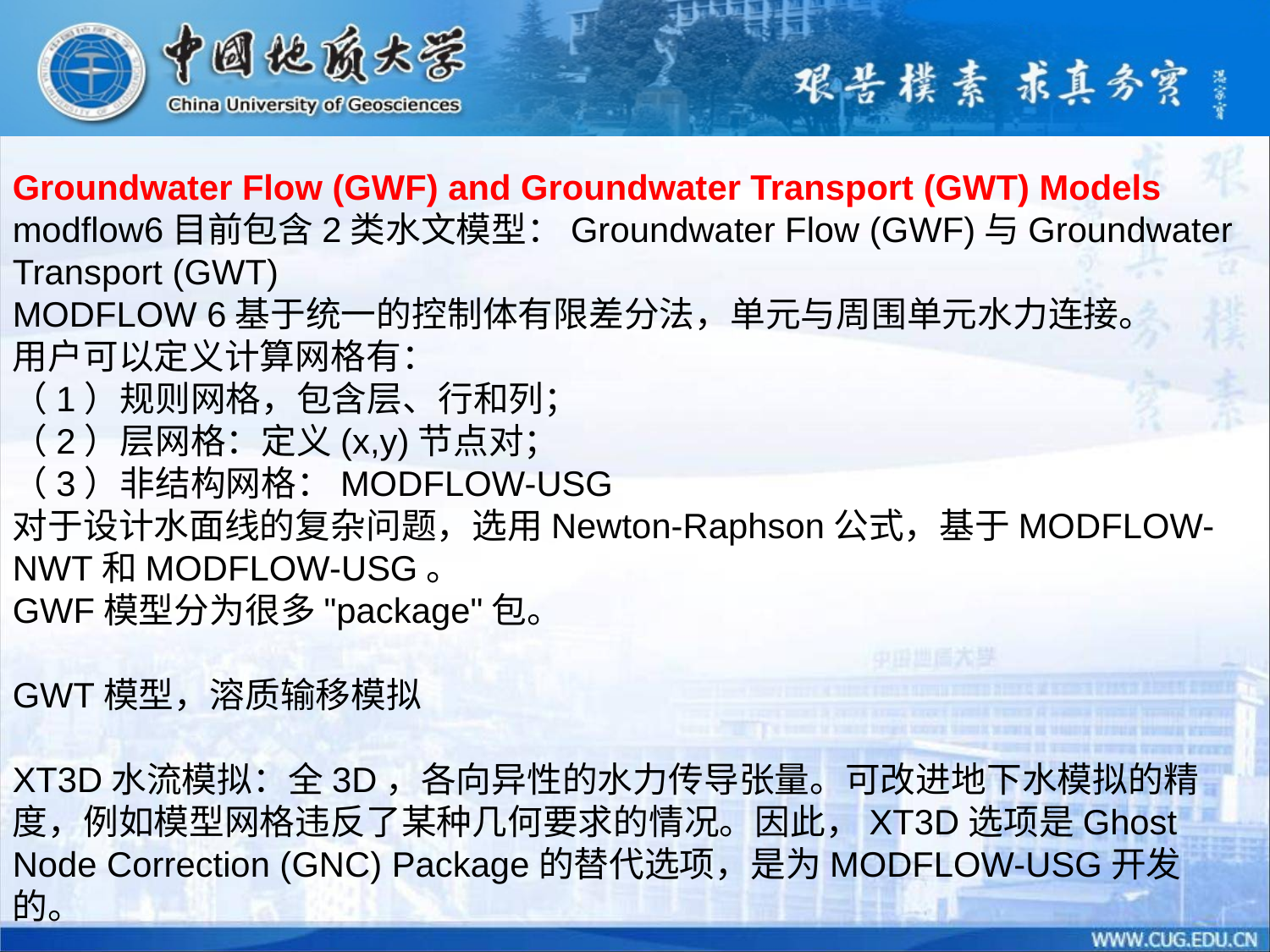

Groundwater Flow (GWF) and Groundwater Transport (GWT) Models
modflow6目前包含2类水文模型：Groundwater Flow (GWF)与Groundwater Transport (GWT)
MODFLOW 6基于统一的控制体有限差分法，单元与周围单元水力连接。
用户可以定义计算网格有：
（1）规则网格，包含层、行和列；
（2）层网格：定义(x,y)节点对；
（3）非结构网格：MODFLOW-USG
对于设计水面线的复杂问题，选用Newton-Raphson公式，基于MODFLOW-NWT和MODFLOW-USG。
GWF模型分为很多"package"包。

GWT模型，溶质输移模拟

XT3D水流模拟：全3D，各向异性的水力传导张量。可改进地下水模拟的精度，例如模型网格违反了某种几何要求的情况。因此，XT3D选项是Ghost Node Correction (GNC) Package的替代选项，是为MODFLOW-USG开发的。